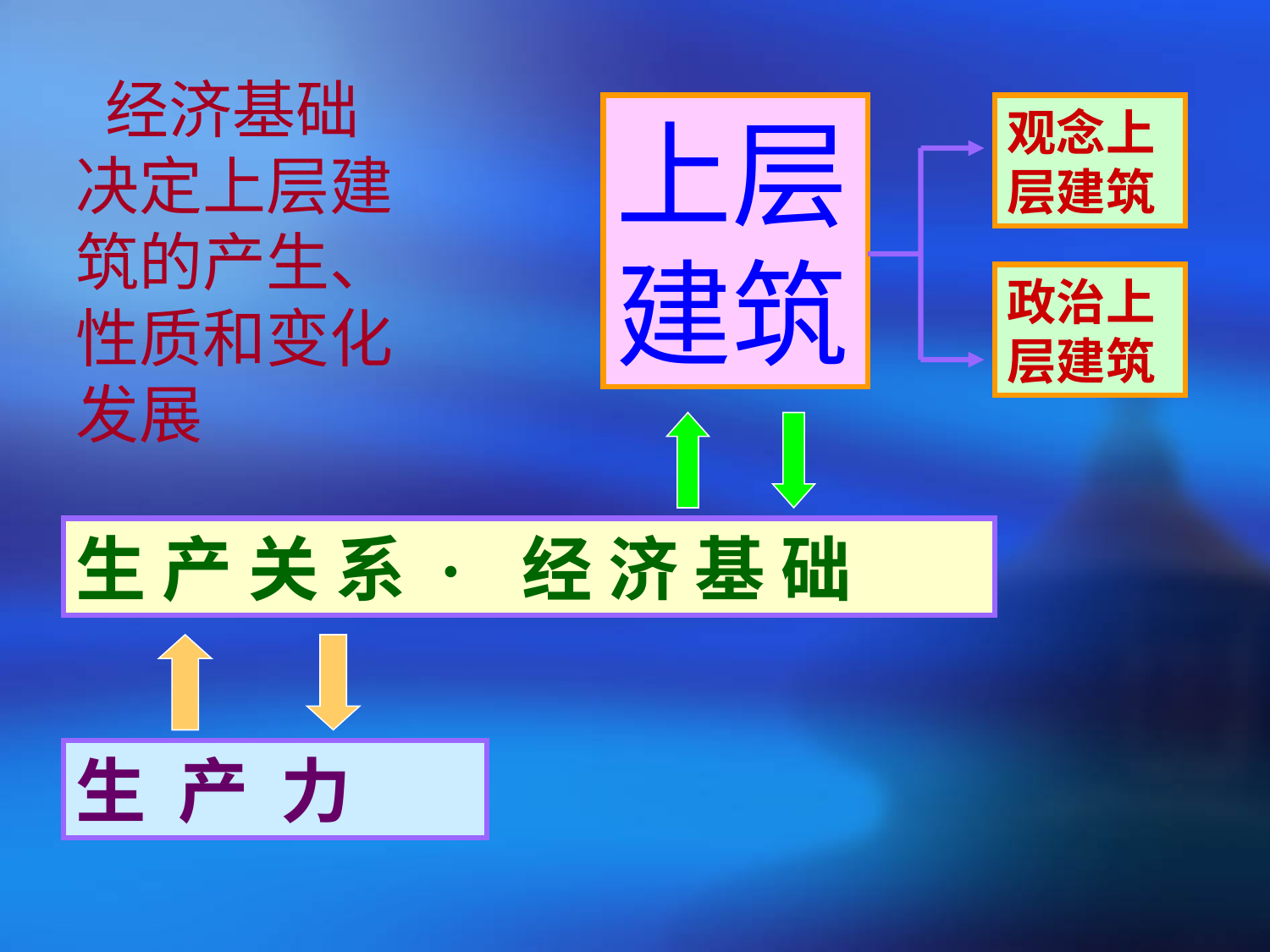

经济基础决定上层建筑的产生、性质和变化发展
上层建筑
观念上层建筑

政治上层建筑

生 产 关 系 · 经 济 基 础

生  产  力